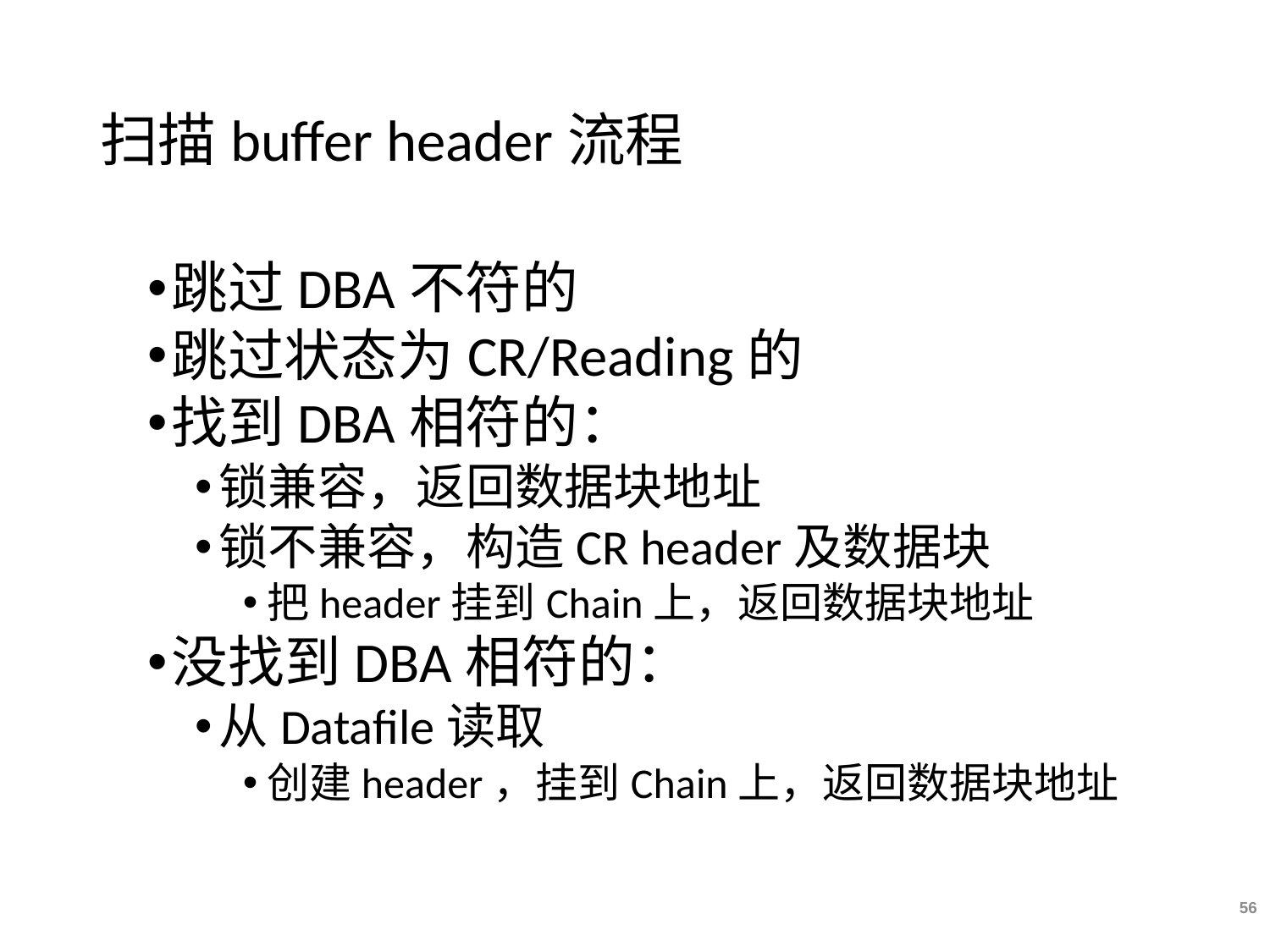

# 扫描buffer header流程
跳过DBA不符的
跳过状态为CR/Reading的
找到DBA相符的：
锁兼容，返回数据块地址
锁不兼容，构造CR header及数据块
把header挂到Chain上，返回数据块地址
没找到DBA相符的：
从Datafile读取
创建header，挂到Chain上，返回数据块地址

56